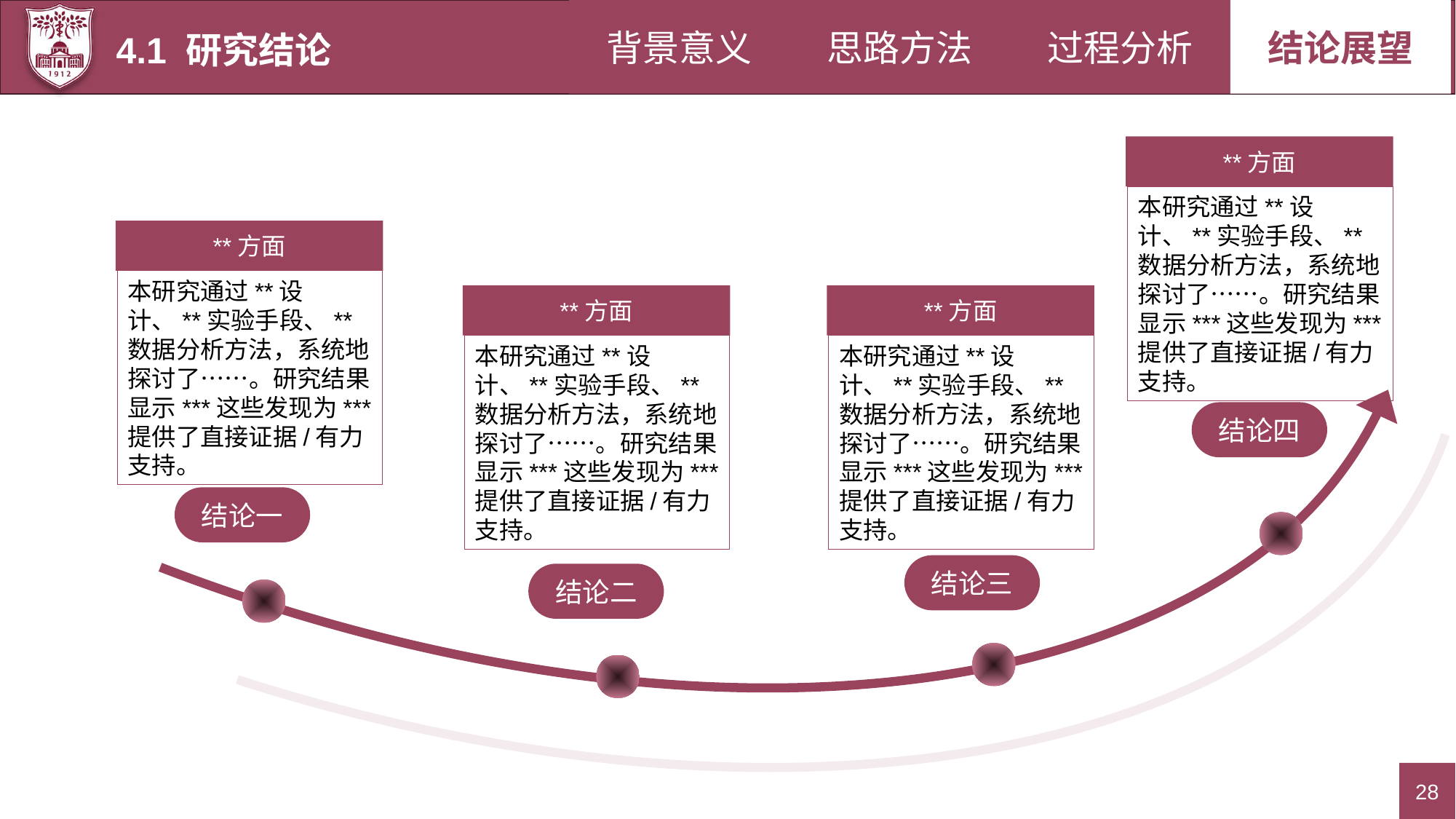

背景意义
过程分析
结论展望

思路方法
4.1 研究结论
**方面
本研究通过**设计、**实验手段、**数据分析方法，系统地探讨了……。研究结果显示***这些发现为***提供了直接证据/有力支持。
**方面
本研究通过**设计、**实验手段、**数据分析方法，系统地探讨了……。研究结果显示***这些发现为***提供了直接证据/有力支持。
**方面
**方面
本研究通过**设计、**实验手段、**数据分析方法，系统地探讨了……。研究结果显示***这些发现为***提供了直接证据/有力支持。
本研究通过**设计、**实验手段、**数据分析方法，系统地探讨了……。研究结果显示***这些发现为***提供了直接证据/有力支持。
结论四
结论一

结论三
结论二